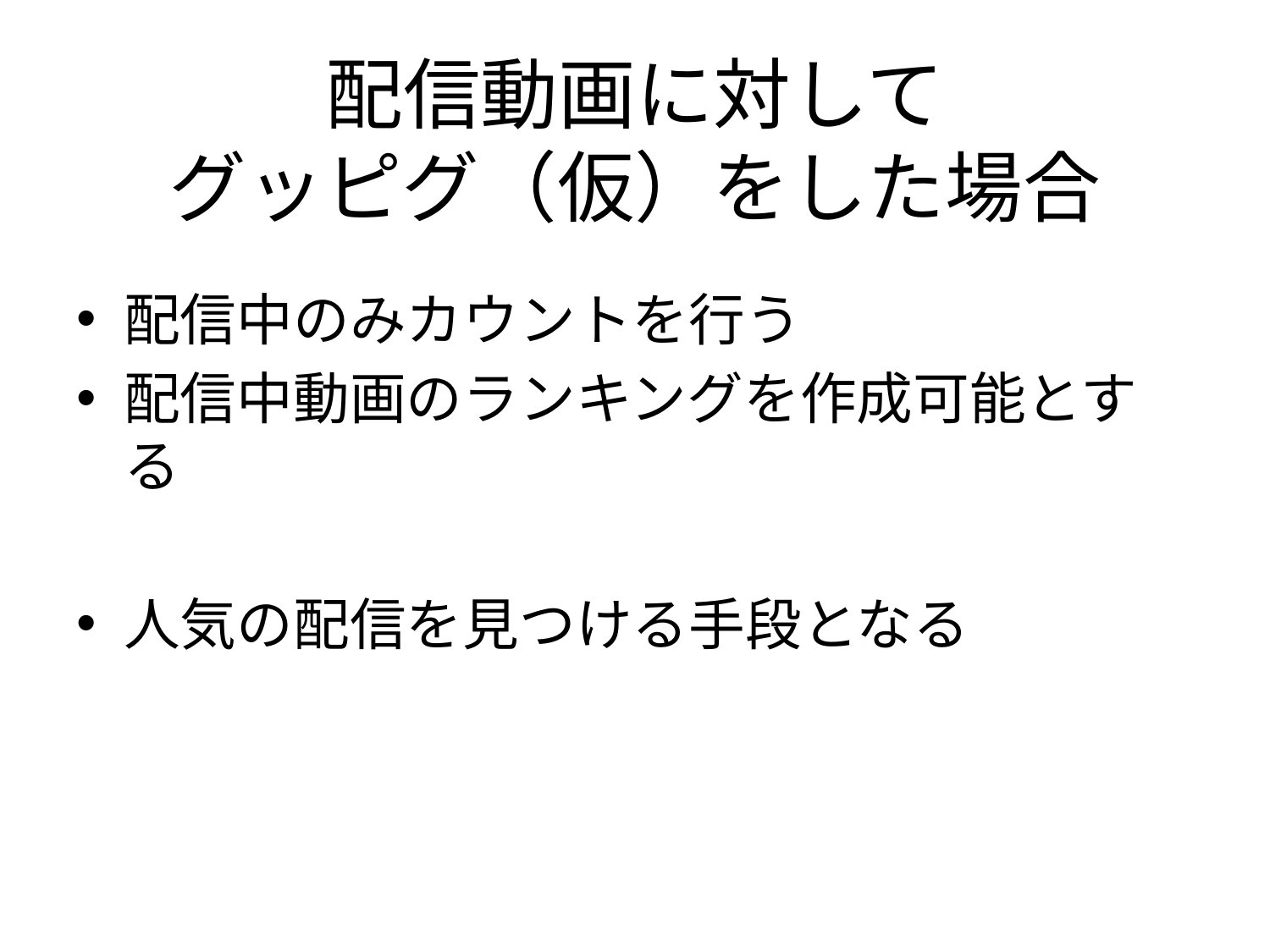

# 配信動画に対して グッピグ（仮）をした場合
配信中のみカウントを行う
配信中動画のランキングを作成可能とする

人気の配信を見つける手段となる